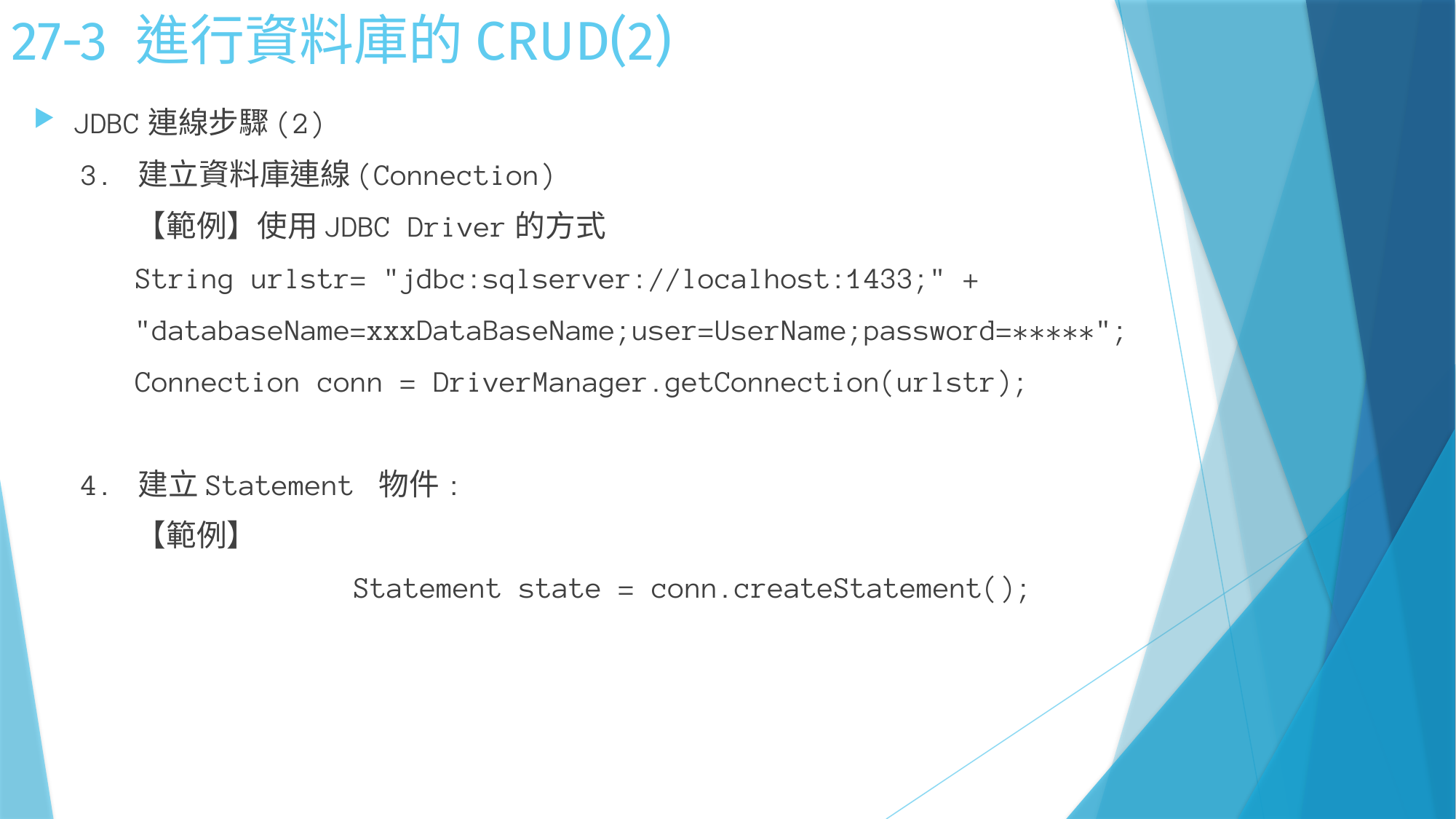

# 27-3 進行資料庫的CRUD(2)
JDBC連線步驟(2)
3. 建立資料庫連線(Connection)
【範例】使用JDBC Driver的方式
String urlstr= "jdbc:sqlserver://localhost:1433;" +
"databaseName=xxxDataBaseName;user=UserName;password=*****";
Connection conn = DriverManager.getConnection(urlstr);

4. 建立Statement 物件:
【範例】
		Statement state = conn.createStatement();